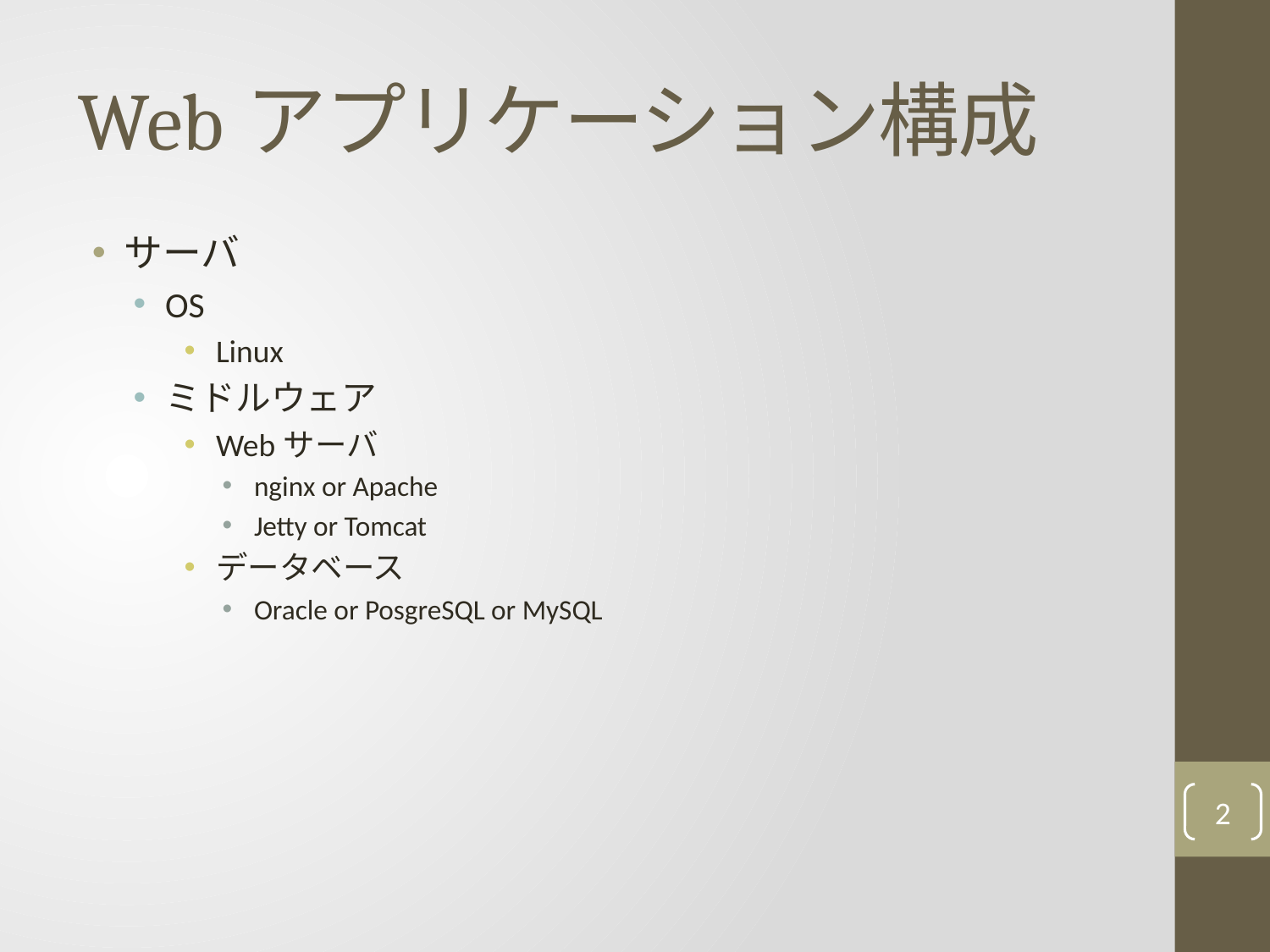

# Webアプリケーション構成
サーバ
OS
Linux
ミドルウェア
Webサーバ
nginx or Apache
Jetty or Tomcat
データベース
Oracle or PosgreSQL or MySQL
2